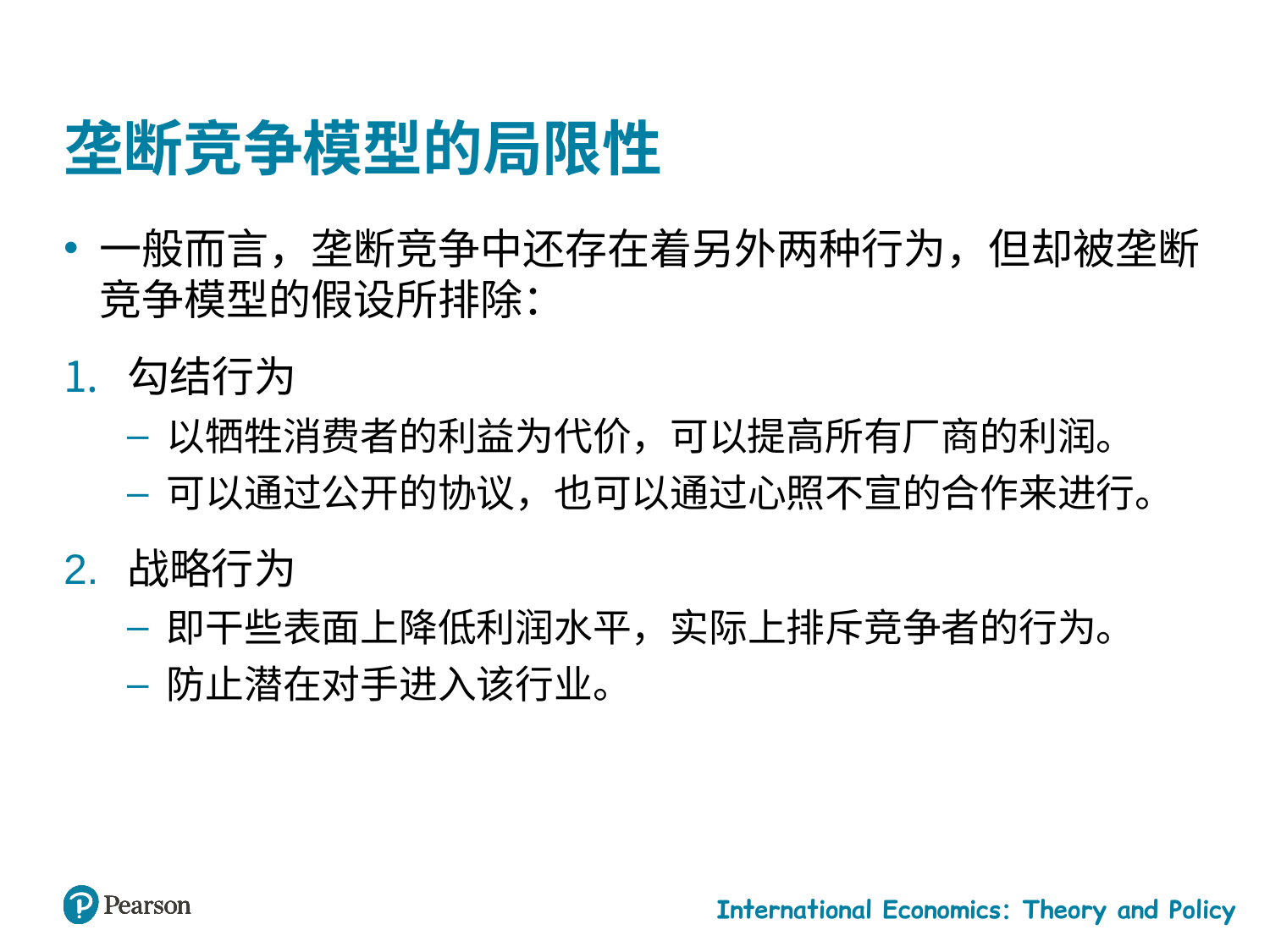

# 垄断竞争模型的局限性
一般而言，垄断竞争中还存在着另外两种行为，但却被垄断竞争模型的假设所排除：
勾结行为
以牺牲消费者的利益为代价，可以提高所有厂商的利润。
可以通过公开的协议，也可以通过心照不宣的合作来进行。
战略行为
即干些表面上降低利润水平，实际上排斥竞争者的行为。
防止潜在对手进入该行业。